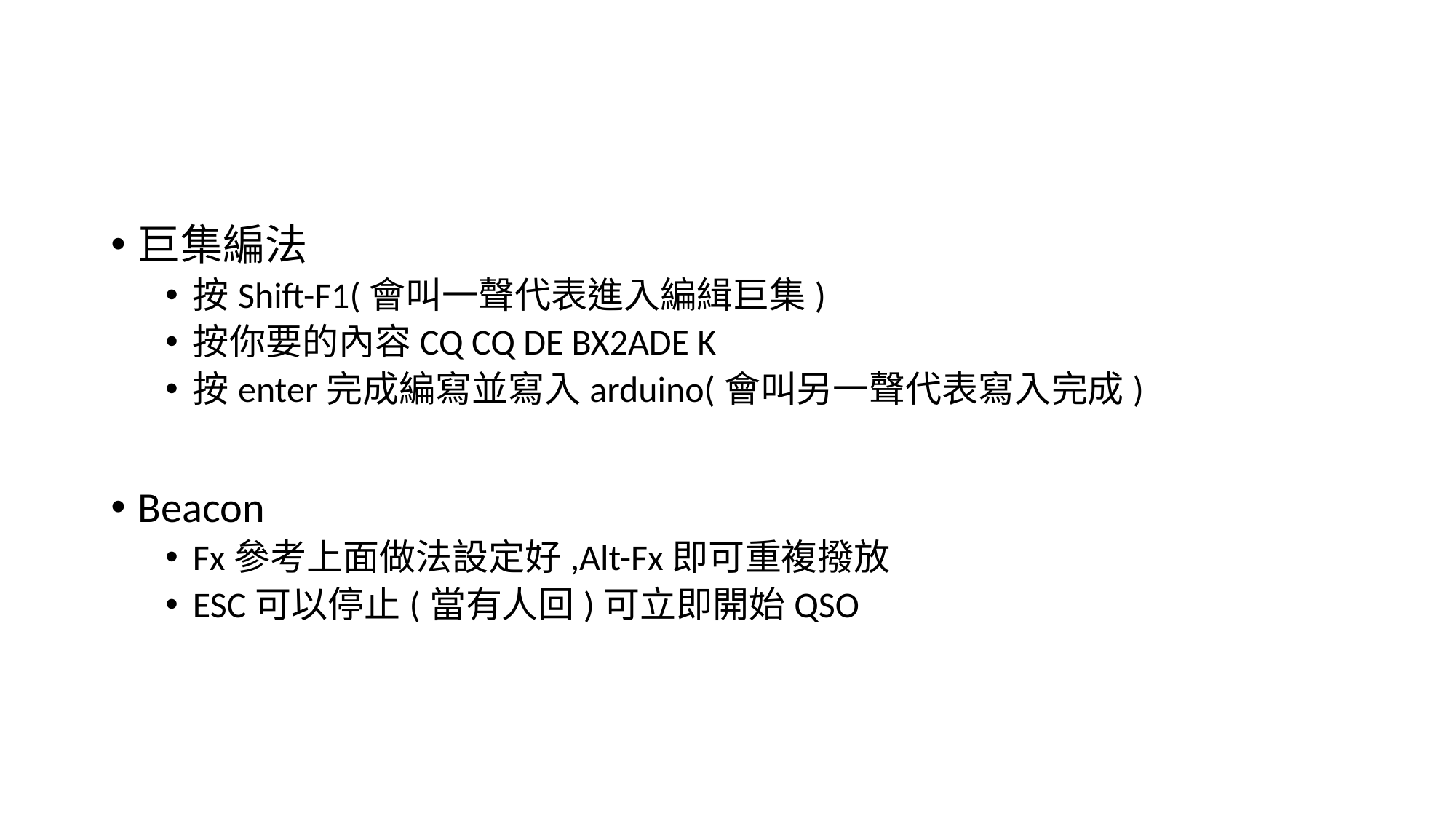

#
巨集編法
按Shift-F1(會叫一聲代表進入編緝巨集)
按你要的內容CQ CQ DE BX2ADE K
按enter完成編寫並寫入arduino(會叫另一聲代表寫入完成)

Beacon
Fx參考上面做法設定好,Alt-Fx即可重複撥放
ESC可以停止(當有人回)可立即開始QSO